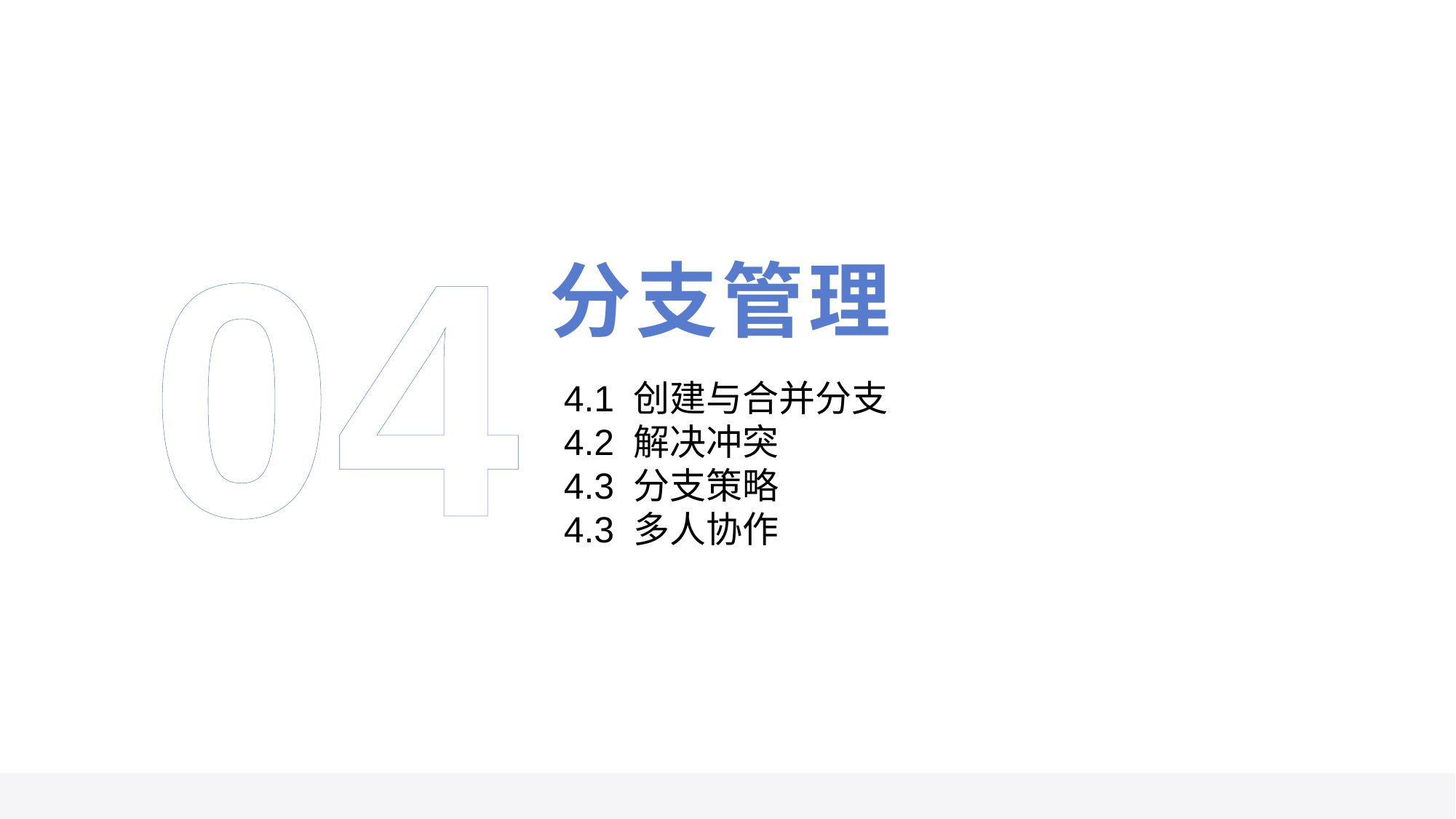

04
# 分支管理
4.1 创建与合并分支
4.2 解决冲突
4.3 分支策略
4.3 多人协作